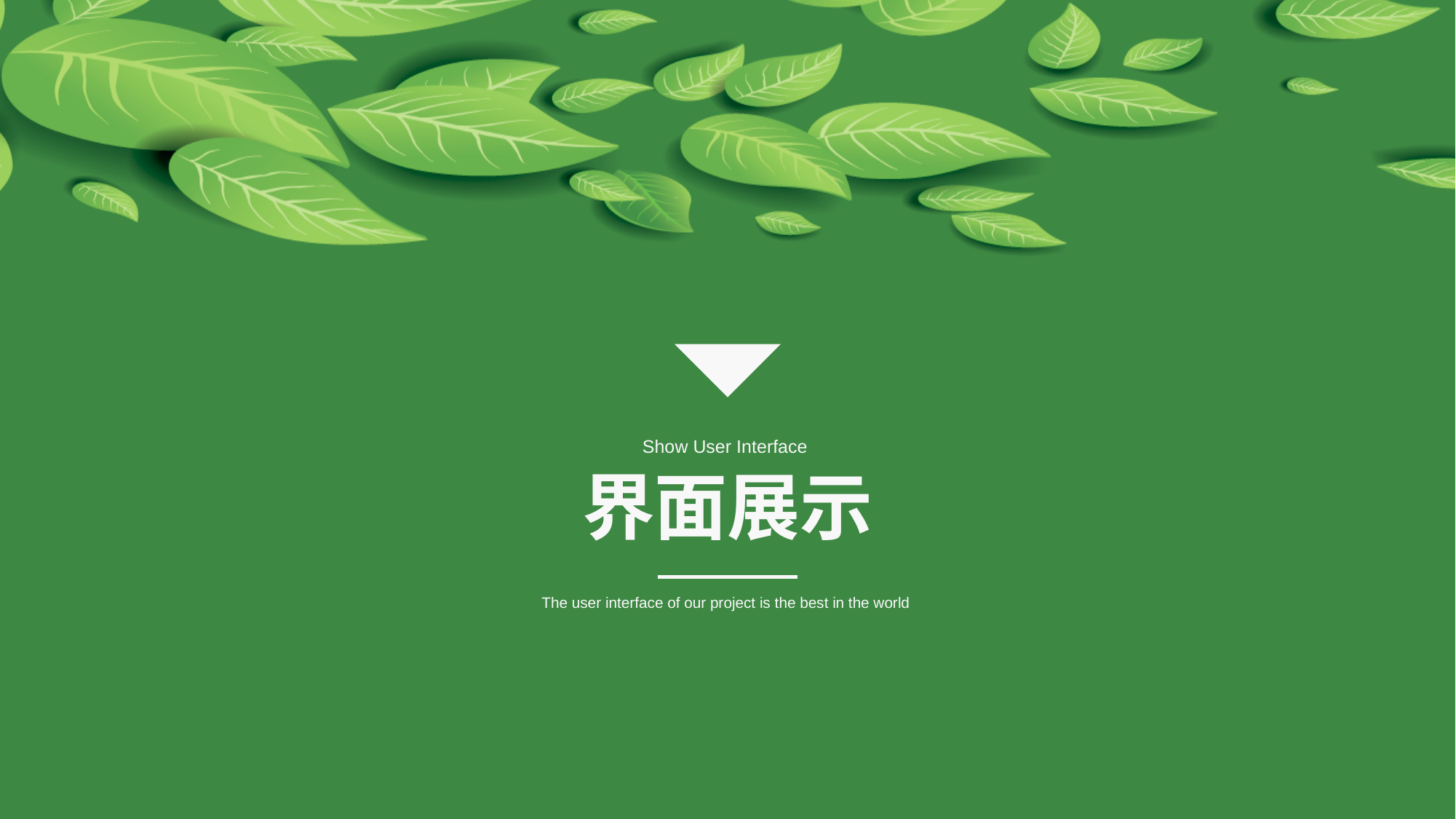

Show User Interface
界面展示
The user interface of our project is the best in the world